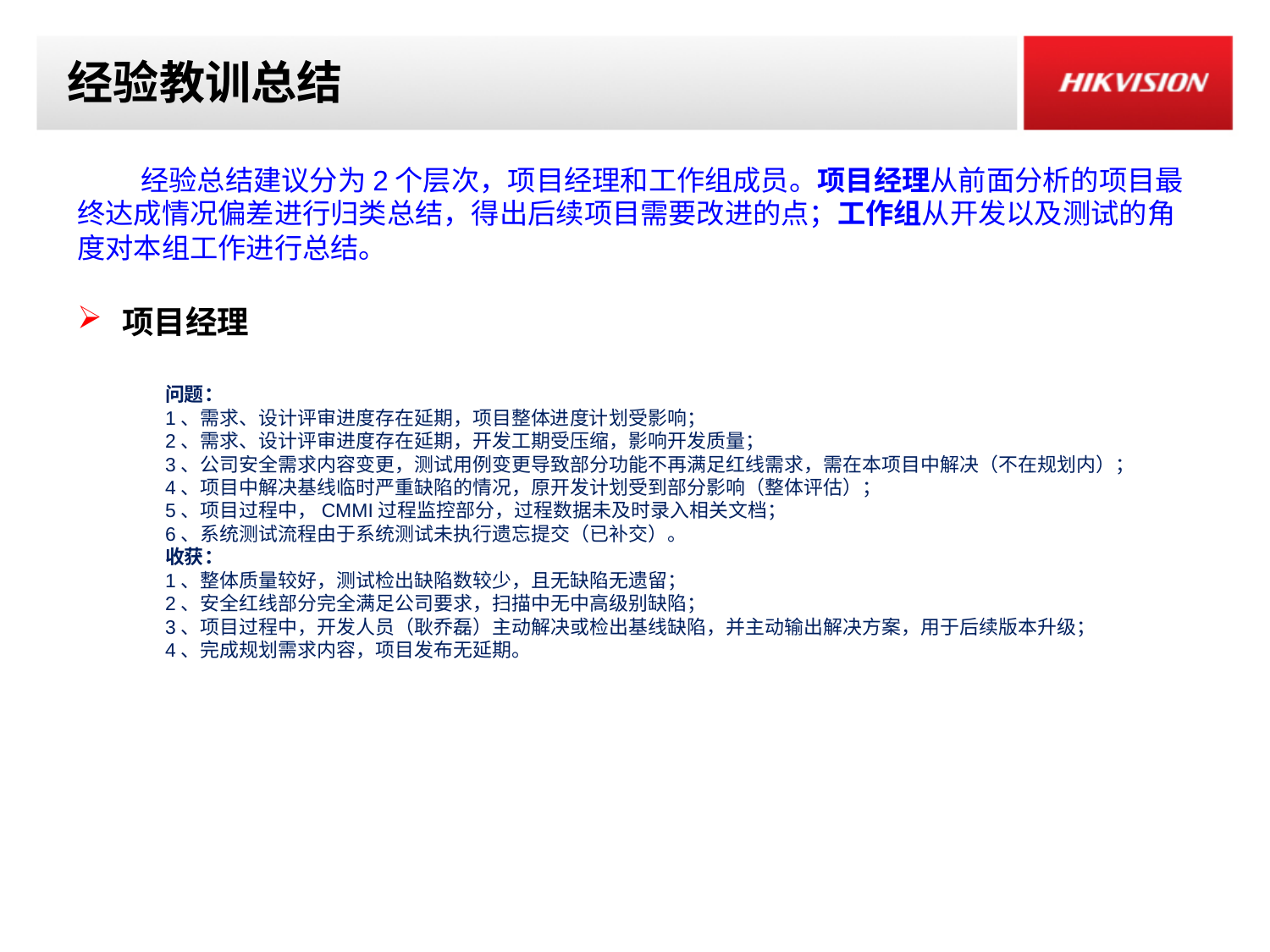

# 经验教训总结
经验总结建议分为2个层次，项目经理和工作组成员。项目经理从前面分析的项目最终达成情况偏差进行归类总结，得出后续项目需要改进的点；工作组从开发以及测试的角度对本组工作进行总结。
 项目经理
问题：
1、需求、设计评审进度存在延期，项目整体进度计划受影响；
2、需求、设计评审进度存在延期，开发工期受压缩，影响开发质量；
3、公司安全需求内容变更，测试用例变更导致部分功能不再满足红线需求，需在本项目中解决（不在规划内）；
4、项目中解决基线临时严重缺陷的情况，原开发计划受到部分影响（整体评估）；
5、项目过程中，CMMI过程监控部分，过程数据未及时录入相关文档；
6、系统测试流程由于系统测试未执行遗忘提交（已补交）。
收获：
1、整体质量较好，测试检出缺陷数较少，且无缺陷无遗留；
2、安全红线部分完全满足公司要求，扫描中无中高级别缺陷；
3、项目过程中，开发人员（耿乔磊）主动解决或检出基线缺陷，并主动输出解决方案，用于后续版本升级；
4、完成规划需求内容，项目发布无延期。